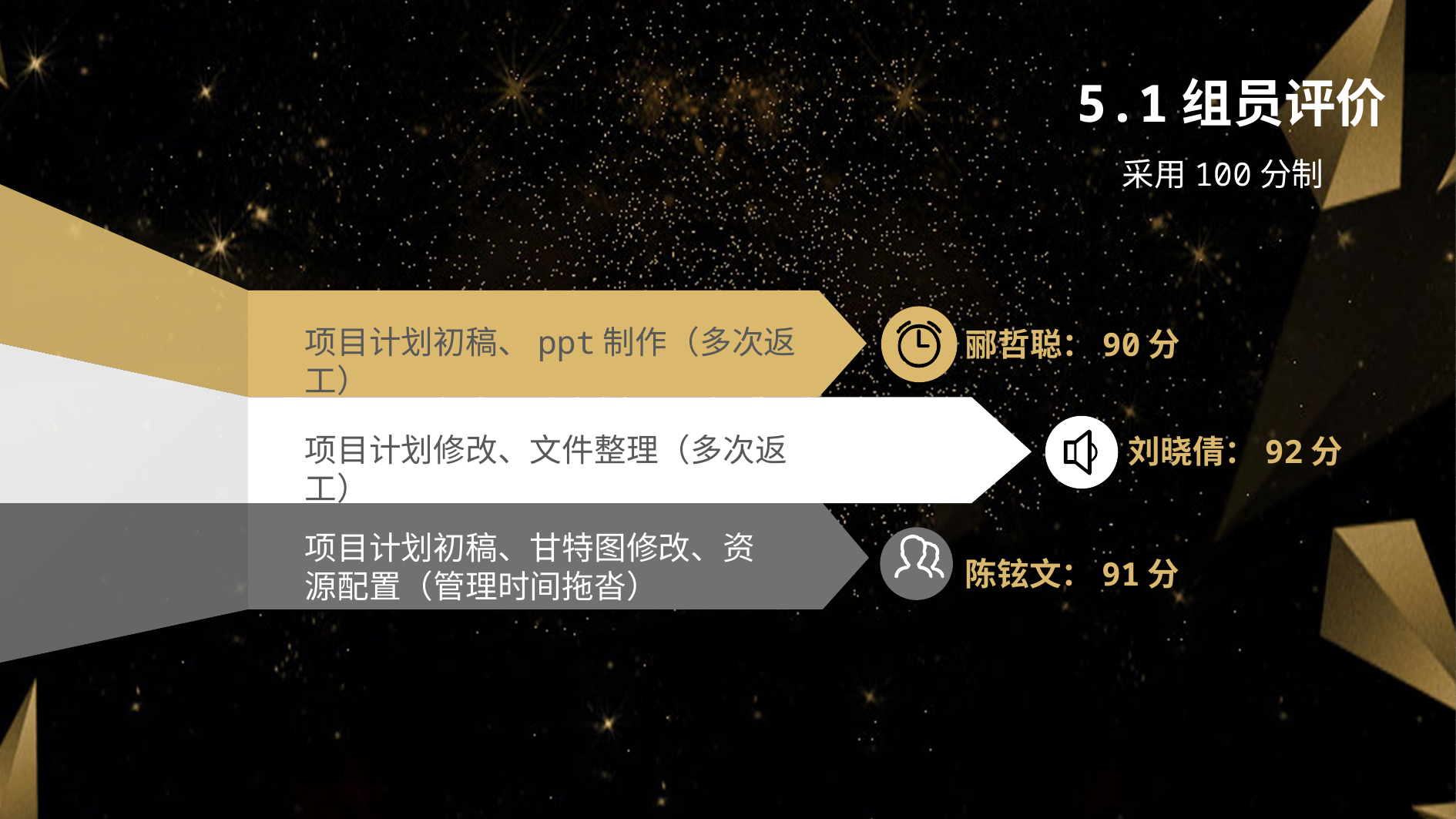

5.1组员评价
采用100分制

项目计划初稿、ppt制作（多次返工）
郦哲聪：90分

项目计划修改、文件整理（多次返工）

刘晓倩：92分

项目计划初稿、甘特图修改、资源配置（管理时间拖沓）

陈铉文：91分